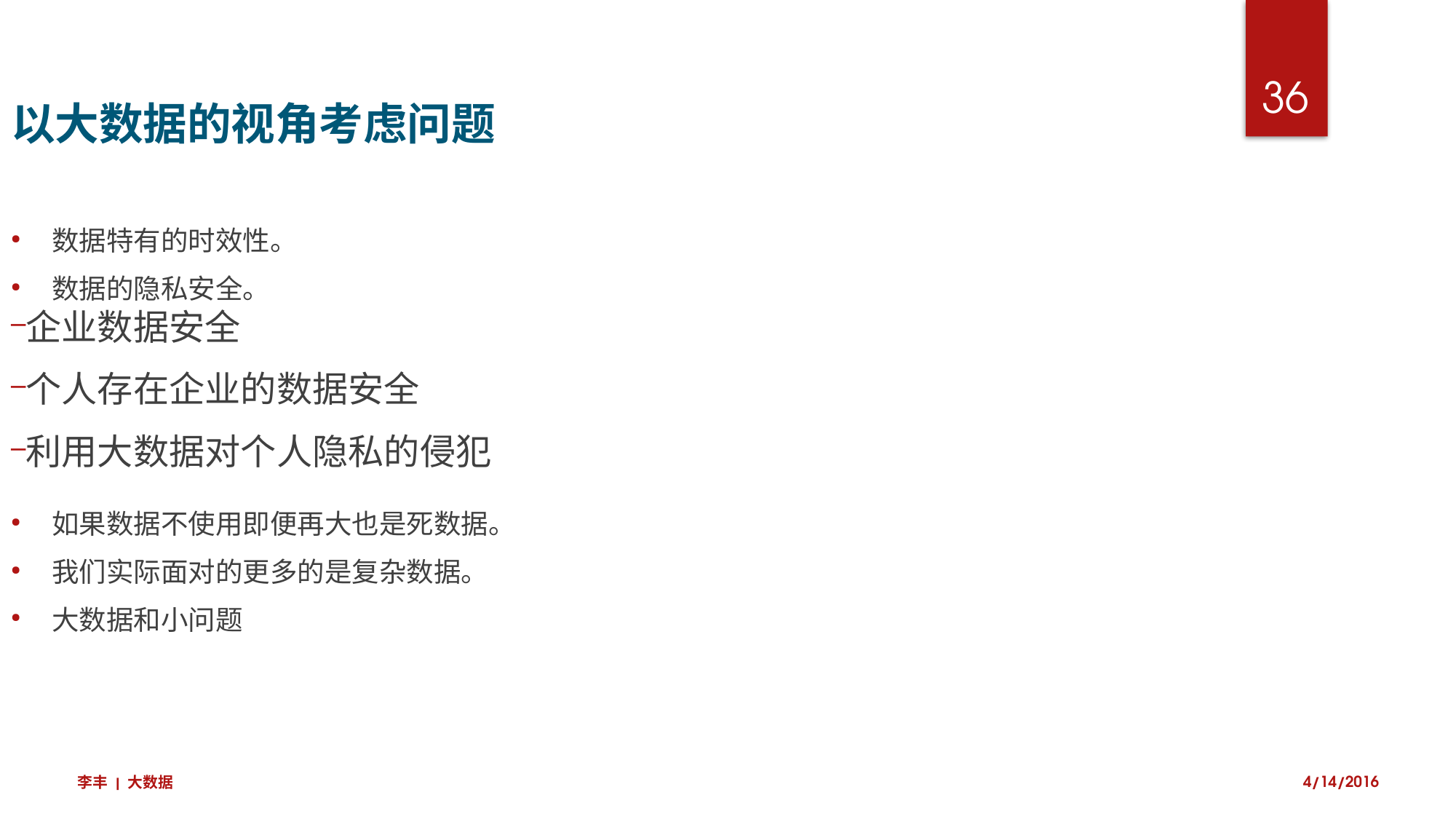

36
以大数据的视角考虑问题
数据特有的时效性。
数据的隐私安全。
企业数据安全
个人存在企业的数据安全
利用大数据对个人隐私的侵犯
如果数据不使用即便再大也是死数据。
我们实际面对的更多的是复杂数据。
大数据和小问题
李丰 | 大数据
4/14/2016